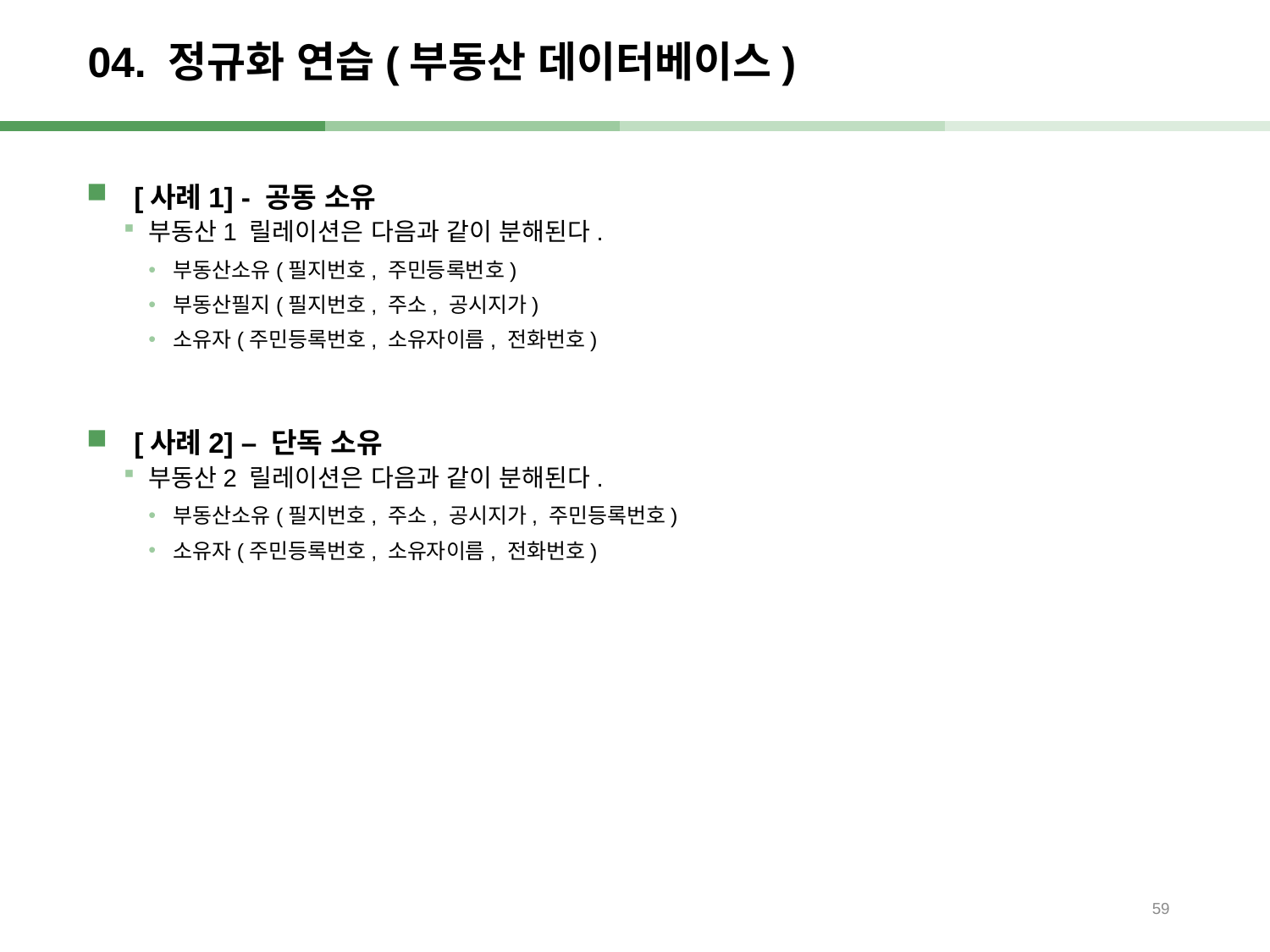

# 04. 정규화 연습(부동산 데이터베이스)
[사례1] - 공동 소유
부동산1 릴레이션은 다음과 같이 분해된다.
부동산소유(필지번호, 주민등록번호)
부동산필지(필지번호, 주소, 공시지가)
소유자(주민등록번호, 소유자이름, 전화번호)

[사례2] – 단독 소유
부동산2 릴레이션은 다음과 같이 분해된다.
부동산소유(필지번호, 주소, 공시지가, 주민등록번호)
소유자(주민등록번호, 소유자이름, 전화번호)

59